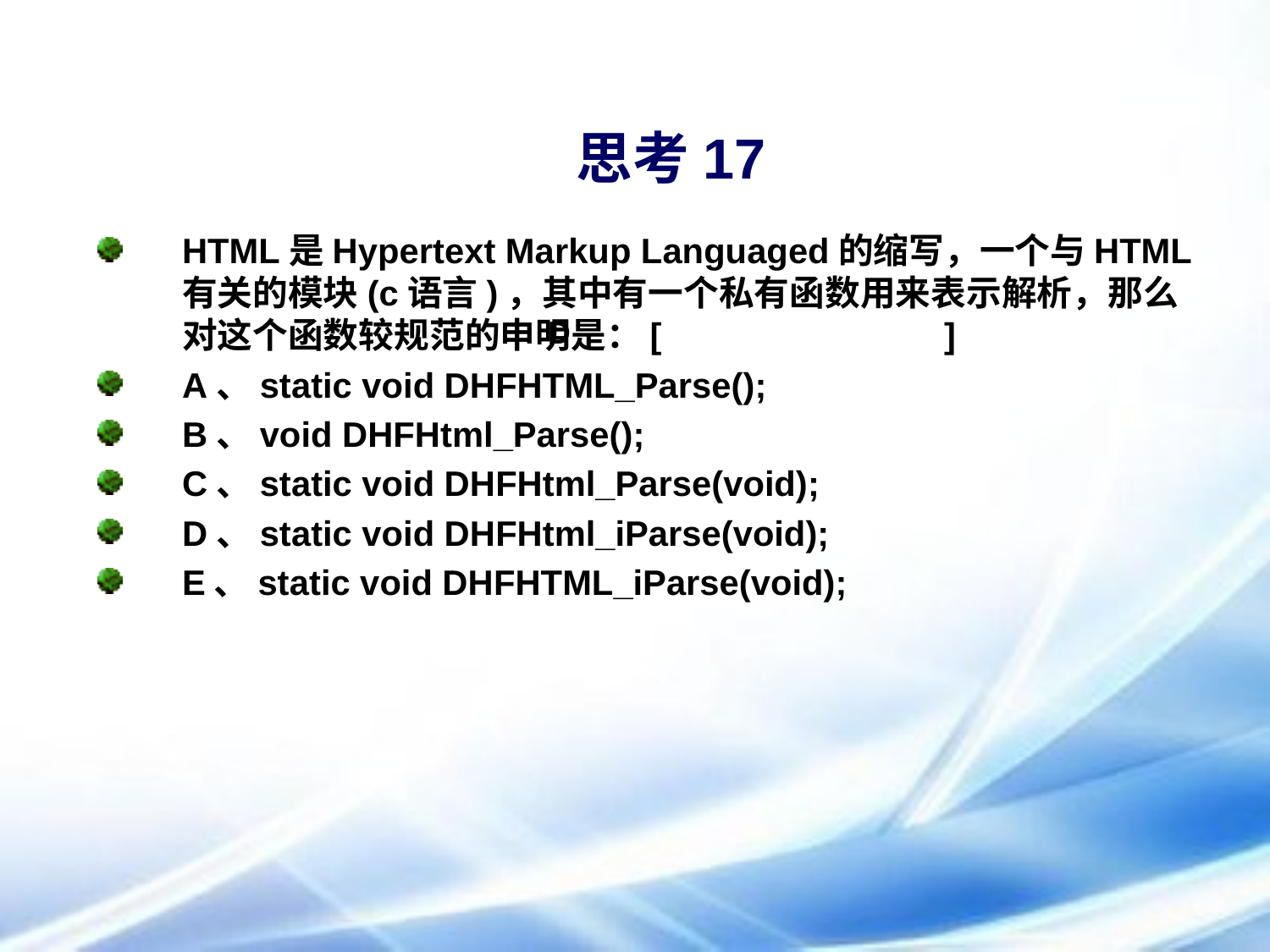

# 思考17
HTML是Hypertext Markup Languaged的缩写，一个与HTML有关的模块(c语言)，其中有一个私有函数用来表示解析，那么对这个函数较规范的申明是：[			]
A、static void DHFHTML_Parse();
B、void DHFHtml_Parse();
C、static void DHFHtml_Parse(void);
D、static void DHFHtml_iParse(void);
E、static void DHFHTML_iParse(void);
D